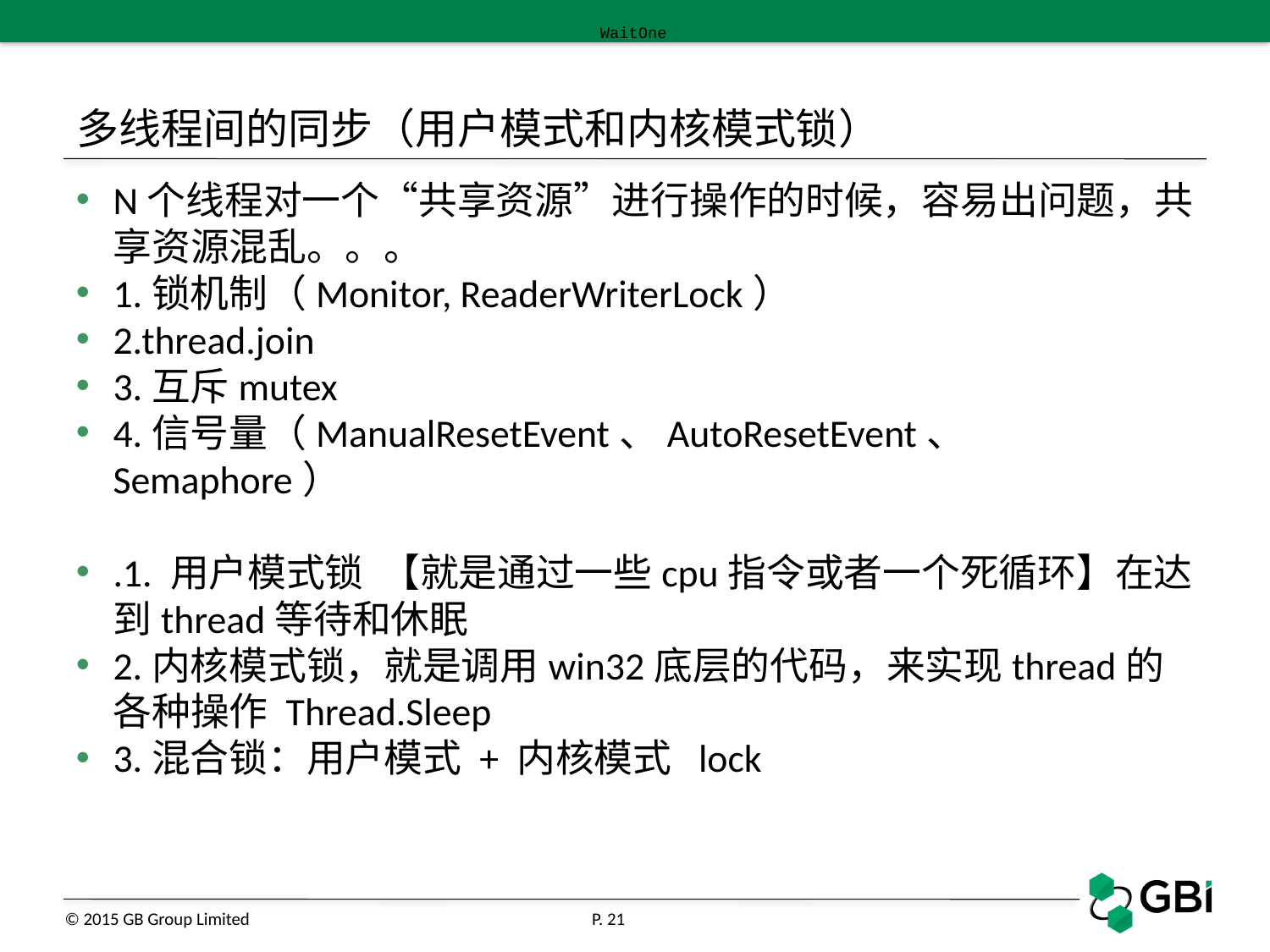

WaitOne
# 多线程间的同步（用户模式和内核模式锁）
N个线程对一个“共享资源”进行操作的时候，容易出问题，共享资源混乱。。。
1.锁机制（Monitor, ReaderWriterLock）
2.thread.join
3.互斥mutex
4.信号量（ManualResetEvent、AutoResetEvent、 Semaphore）

.1. 用户模式锁  【就是通过一些cpu指令或者一个死循环】在达到thread等待和休眠
2.内核模式锁，就是调用win32底层的代码，来实现thread的各种操作 Thread.Sleep
3.混合锁：用户模式 + 内核模式  lock